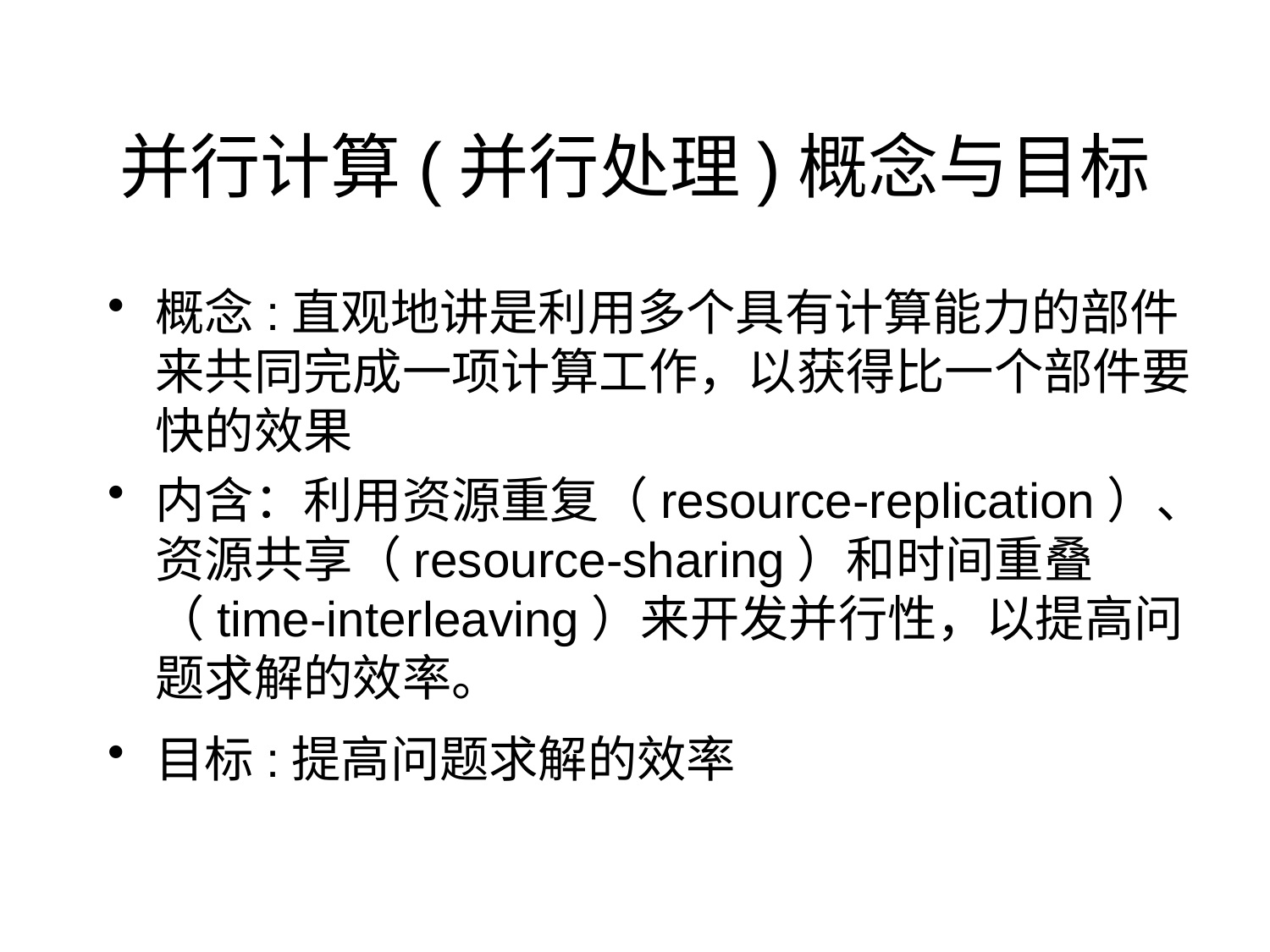

# 并行计算(并行处理)概念与目标
概念:直观地讲是利用多个具有计算能力的部件来共同完成一项计算工作，以获得比一个部件要快的效果
内含：利用资源重复（resource-replication）、资源共享（resource-sharing）和时间重叠（time-interleaving）来开发并行性，以提高问题求解的效率。
目标:提高问题求解的效率